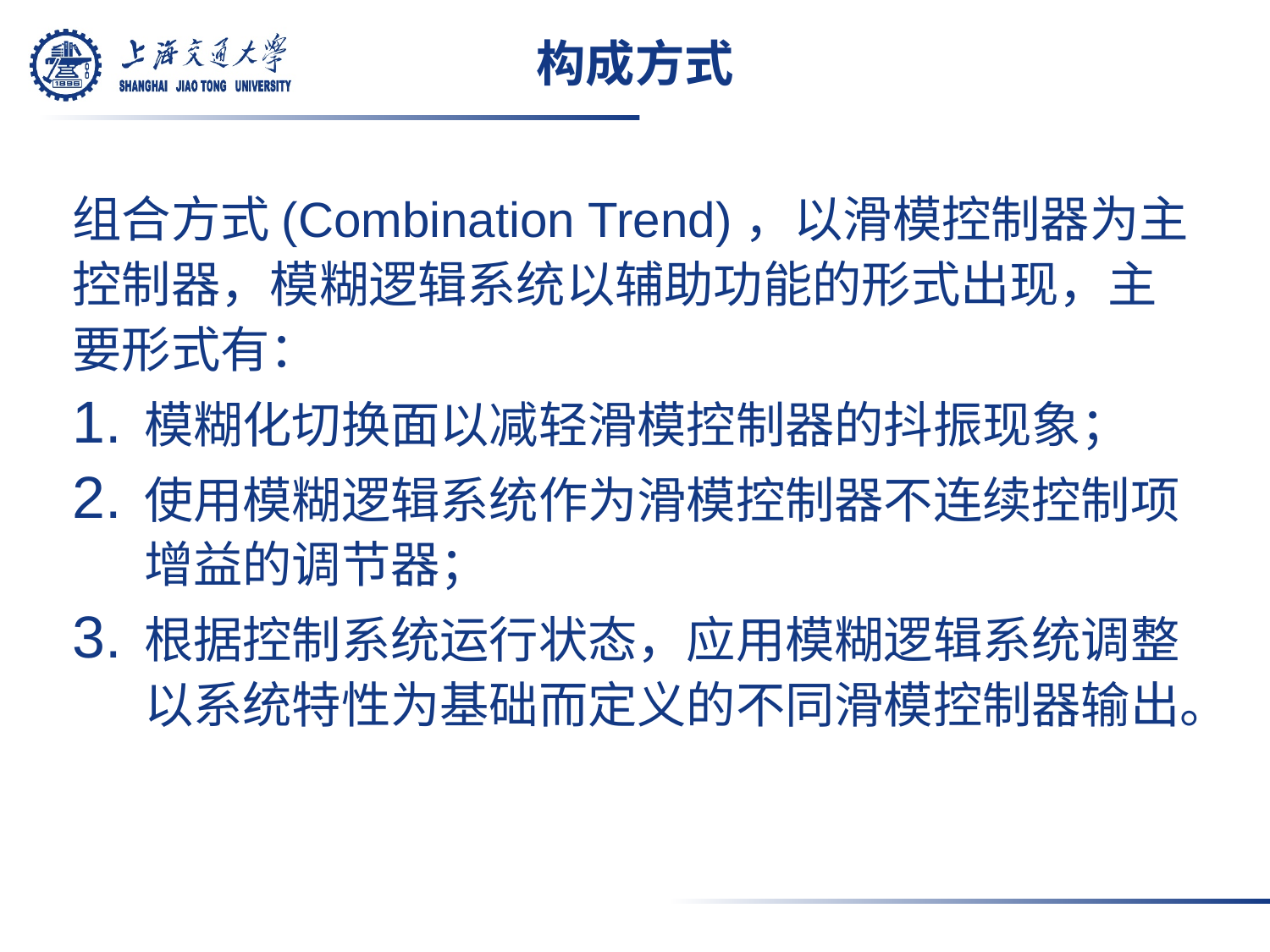

# 构成方式
组合方式(Combination Trend)，以滑模控制器为主控制器，模糊逻辑系统以辅助功能的形式出现，主要形式有：
模糊化切换面以减轻滑模控制器的抖振现象；
使用模糊逻辑系统作为滑模控制器不连续控制项增益的调节器；
根据控制系统运行状态，应用模糊逻辑系统调整以系统特性为基础而定义的不同滑模控制器输出。